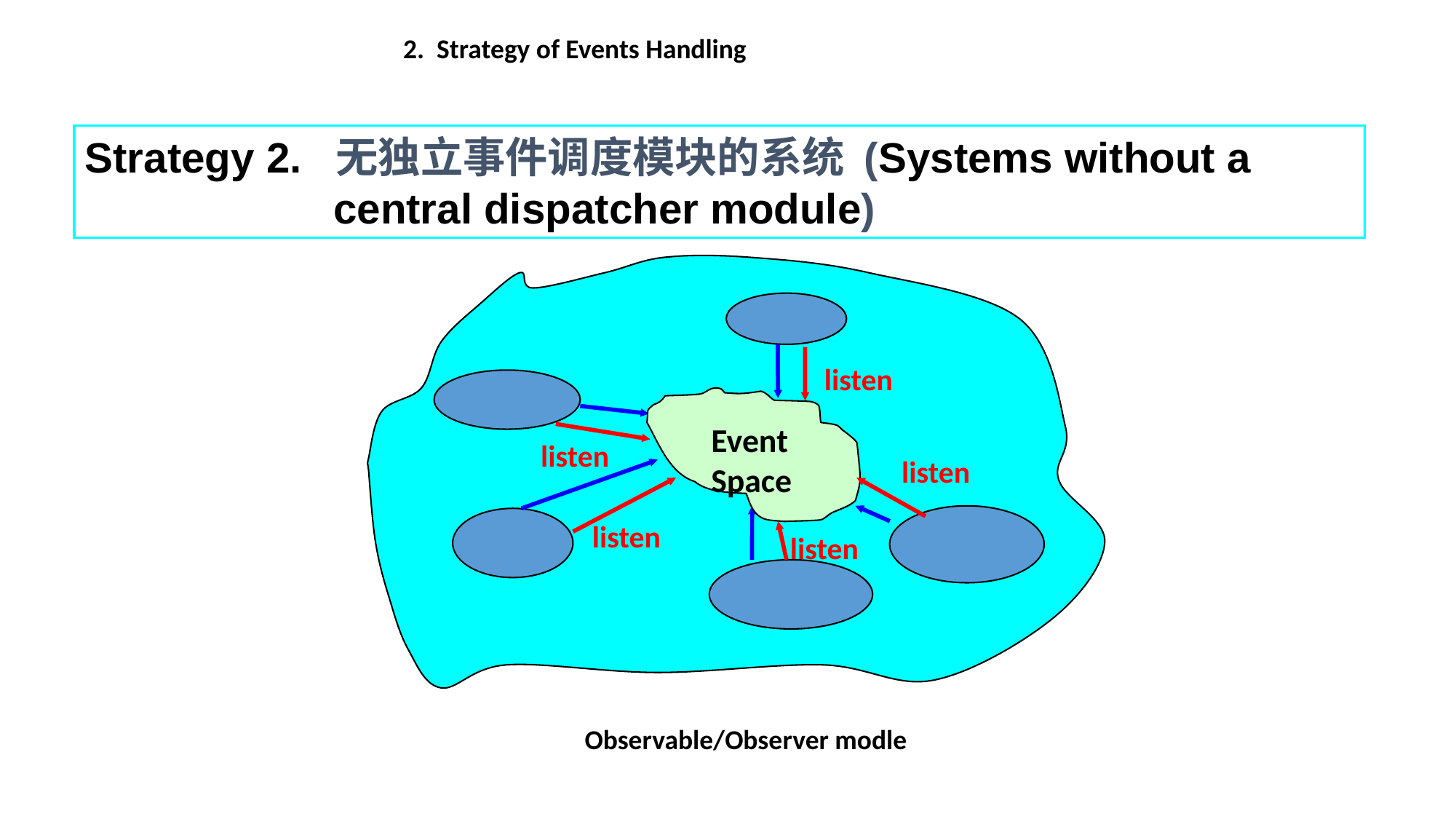

2.  Strategy of Events Handling
Strategy 2.  无独立事件调度模块的系统 (Systems without a
                     central dispatcher module)

listen

Event Space

listen
listen

listen

listen

Observable/Observer modle